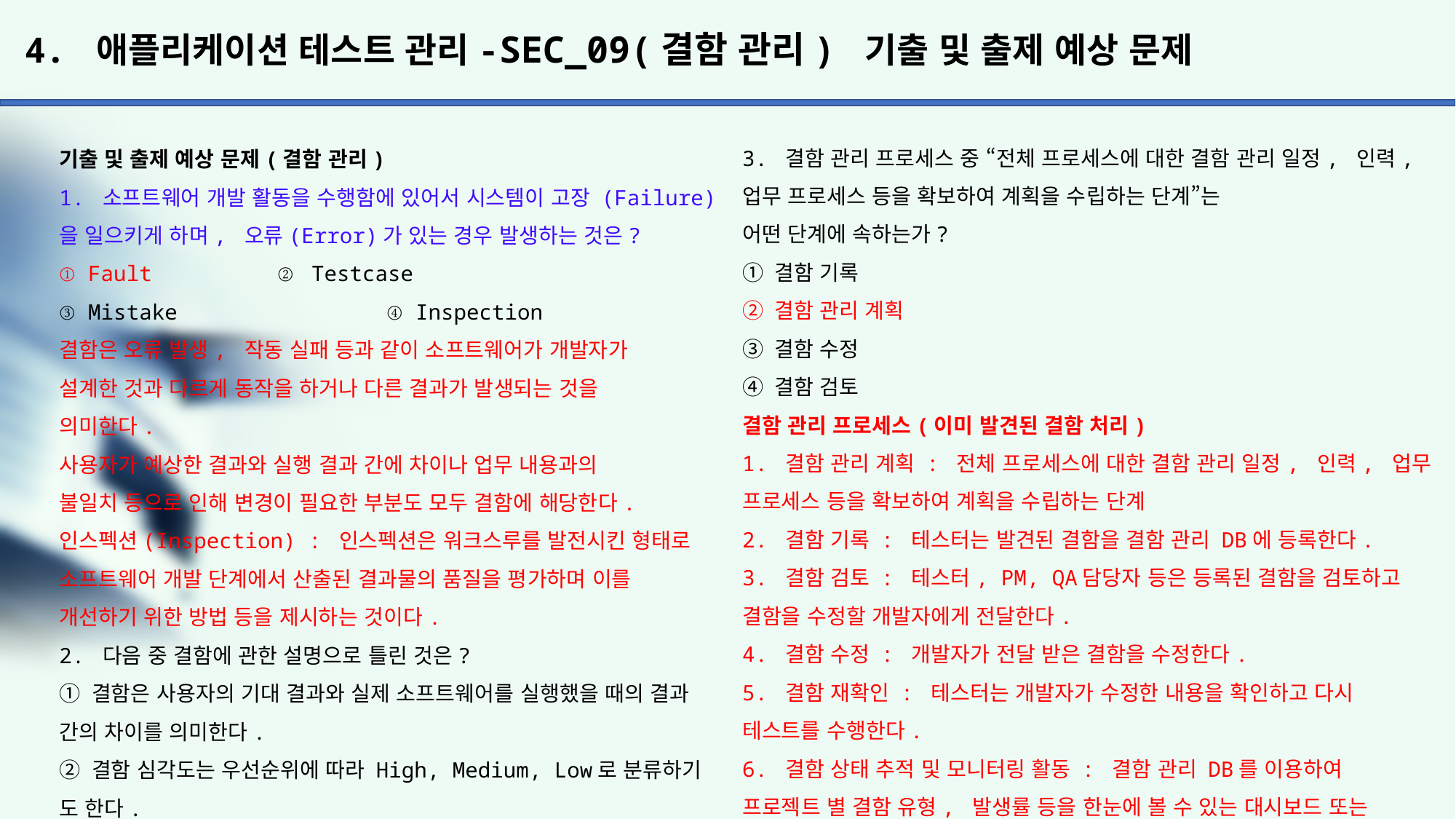

# 4. 애플리케이션 테스트 관리-SEC_09(결함 관리) 기출 및 출제 예상 문제
3. 결함 관리 프로세스 중 “전체 프로세스에 대한 결함 관리 일정, 인력, 업무 프로세스 등을 확보하여 계획을 수립하는 단계”는
어떤 단계에 속하는가?
① 결함 기록
② 결함 관리 계획
③ 결함 수정
④ 결함 검토
결함 관리 프로세스(이미 발견된 결함 처리)
1. 결함 관리 계획 : 전체 프로세스에 대한 결함 관리 일정, 인력, 업무 프로세스 등을 확보하여 계획을 수립하는 단계
2. 결함 기록 : 테스터는 발견된 결함을 결함 관리 DB에 등록한다.
3. 결함 검토 : 테스터, PM, QA담당자 등은 등록된 결함을 검토하고
결함을 수정할 개발자에게 전달한다.
4. 결함 수정 : 개발자가 전달 받은 결함을 수정한다.
5. 결함 재확인 : 테스터는 개발자가 수정한 내용을 확인하고 다시
테스트를 수행한다.
6. 결함 상태 추적 및 모니터링 활동 : 결함 관리 DB를 이용하여
프로젝트 별 결함 유형, 발생률 등을 한눈에 볼 수 있는 대시보드 또는
게시판 형태의 서비스를 제공한다.
7. 최종 결함분석 및 보고서 작성 : 발견된 결함에 대한 정보와
이해관계자들의 의견이 반영된 보고서를 작성하고 결함 관리를 종료한다.
4. 테스트에서 발견되는 결함을 유형별로 분류할 때 속하지 않는 것은?
① 추세 결함		② 기능 결함
③ GUI 결함		④ 시스템 결함
결함을 유형별로 분류
시스템 결함 : 시스템 다운, 애플리케이션 작동 정지, 종료, 응답 시간
지연, 데이터 베이스 에러 등 주로 애플리케이션 환경이나 데이터베이스 처리에서 발생된 결함
기능 결함 : 사용자의 요구사항 미반영/불일치, 부정확한 비즈니스
프로세스, 스크립트 오류, 타 시스템 연동 시 오류 등 애플리케이션
기획, 설계, 업무 시나리오 등의 단계에서 유입된 결함
GUI 결함 : UI의 비 일관성, 데이터 타입의 표시 오류, 부정확한 커서/메시지 오류 등 사용자 화면 설계에서 발생된 결함
문서 결함 : 사용자의 요구사항과 기능 요구사항의 불일치로 인한
불안정한 상태의 문서, 사용자의 온라인/오프라인 매뉴얼의 불일치 등
기획자, 사용자, 개발자 간의 의사소통 및 기록이 원활하지 않아서
발생된 결함
기출 및 출제 예상 문제(결함 관리)
1. 소프트웨어 개발 활동을 수행함에 있어서 시스템이 고장 (Failure)을 일으키게 하며, 오류(Error)가 있는 경우 발생하는 것은?
① Fault		② Testcase
③ Mistake		④ Inspection
결함은 오류 발생, 작동 실패 등과 같이 소프트웨어가 개발자가
설계한 것과 다르게 동작을 하거나 다른 결과가 발생되는 것을
의미한다.
사용자가 예상한 결과와 실행 결과 간에 차이나 업무 내용과의
불일치 등으로 인해 변경이 필요한 부분도 모두 결함에 해당한다.
인스펙션(Inspection) : 인스펙션은 워크스루를 발전시킨 형태로
소프트웨어 개발 단계에서 산출된 결과물의 품질을 평가하며 이를
개선하기 위한 방법 등을 제시하는 것이다.
2. 다음 중 결함에 관한 설명으로 틀린 것은?
① 결함은 사용자의 기대 결과와 실제 소프트웨어를 실행했을 때의 결과 간의 차이를 의미한다.
② 결함 심각도는 우선순위에 따라 High, Medium, Low로 분류하기 도 한다.
③ 결함 에이징은 테스트 진행 시간에 따른 결함 수를 측정한다.
④ 결함의 우선순위는 결함의 중요도와 심각도에 따라 결정된다.
결함 관리 측정 지표
결함 분포 : 모듈 또는 컴포넌트의 특정 속성에 해당하는 결함 수
측정
결함 추세 : 테스트 진행 시간에 따른 결함 수의 추이 분석
결함 에이징 : 특정 결함 상태로 지속되는 시간 측정